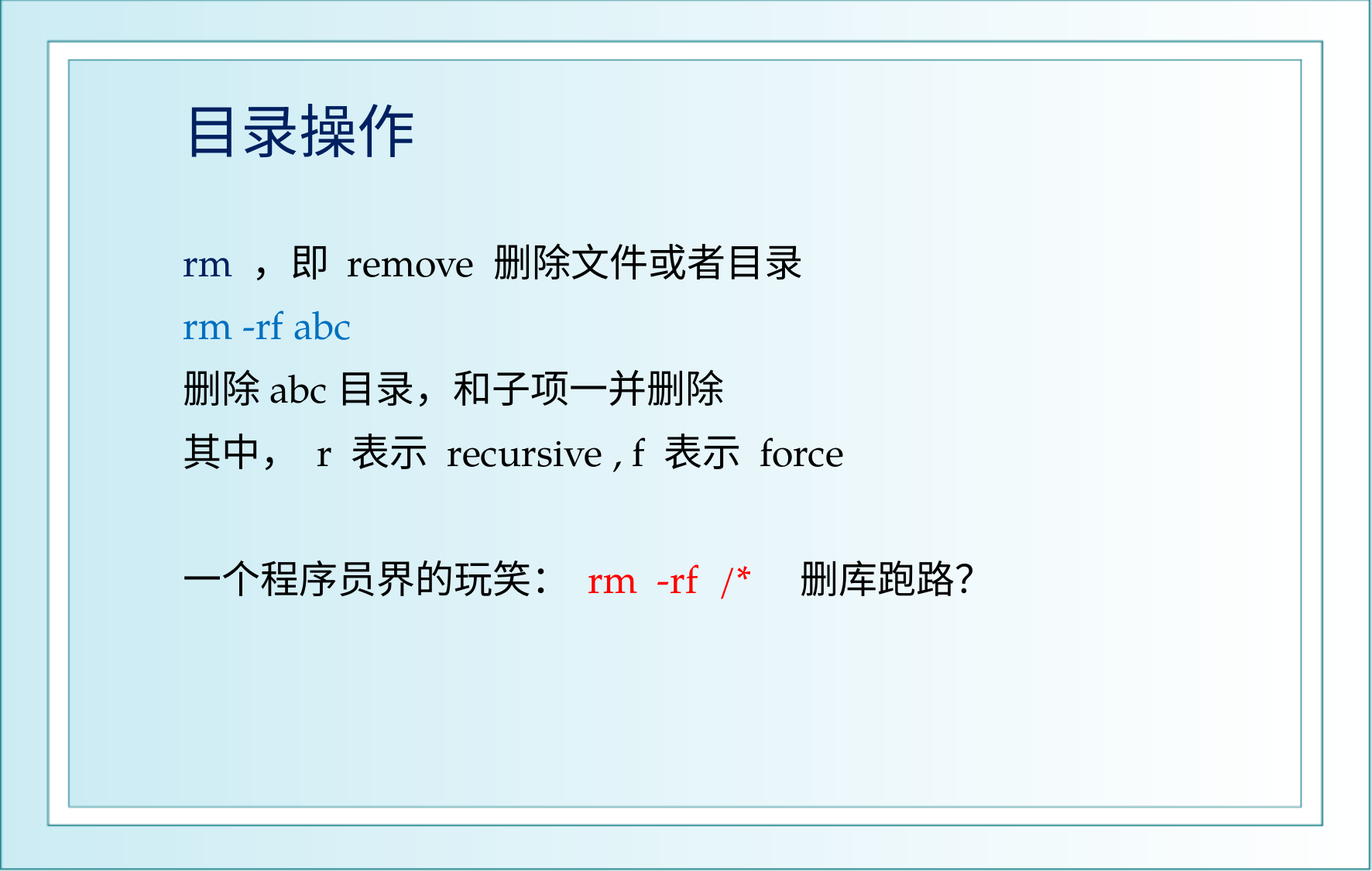

# 目录操作
rm ，即 remove 删除文件或者目录
rm -rf abc
删除abc目录，和子项一并删除
其中， r 表示 recursive , f 表示 force

一个程序员界的玩笑： rm  -rf  /*    删库跑路？